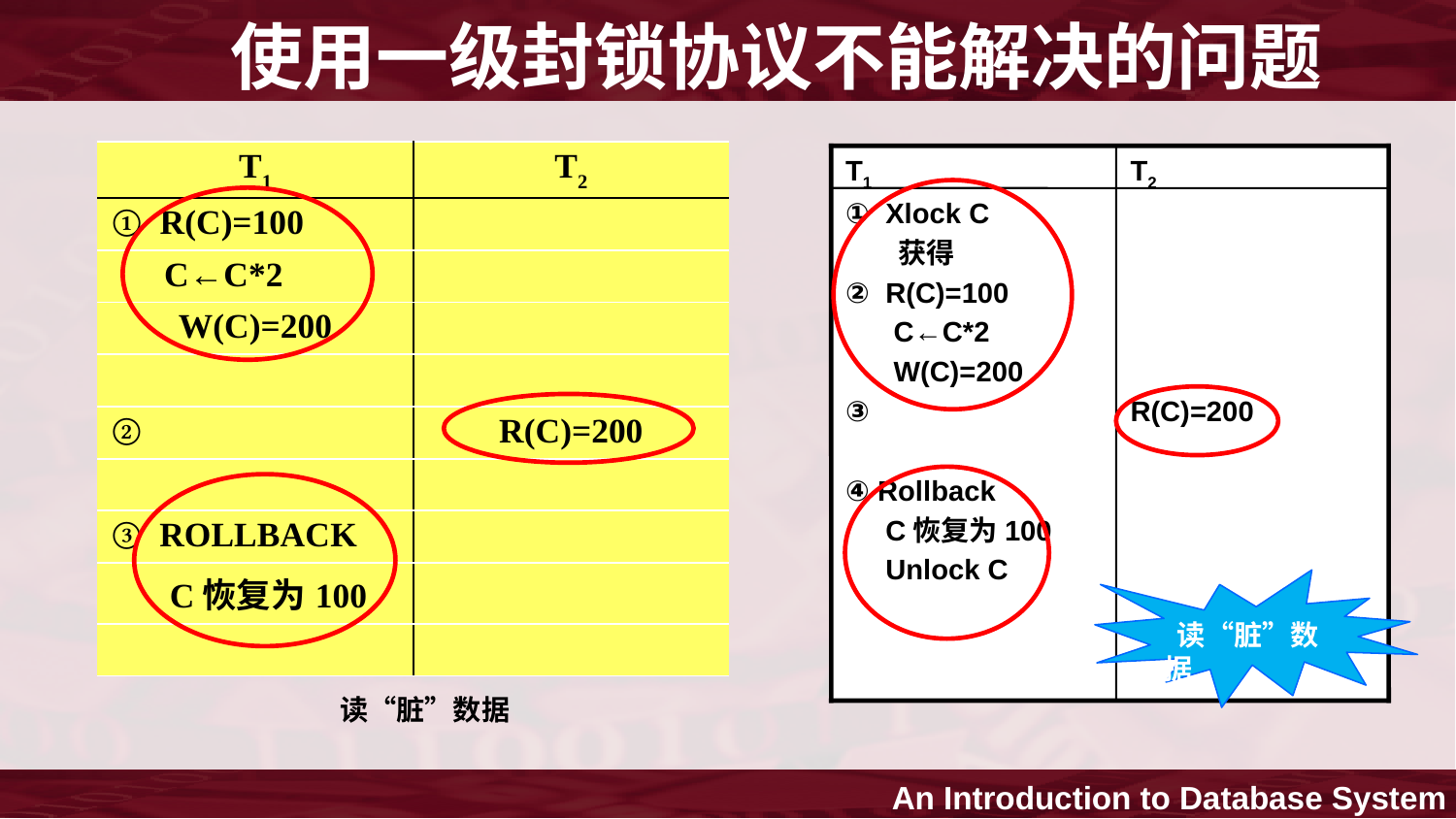

# 使用一级封锁协议不能解决的问题
| T1 | T2 |
| --- | --- |
| ① R(C)=100 |  |
| C←C\*2 |  |
| W(C)=200 |  |
|  |  |
| ② | R(C)=200 |
|  |  |
| ③ ROLLBACK |  |
| C恢复为100 |  |
|  |  |
T1

T2

①  Xlock C
       获得
②  R(C)=100
      C←C*2
      W(C)=200
③

④ Rollback
     C恢复为100
     Unlock C

R(C)=200

 读“脏”数据

 读“脏”数据